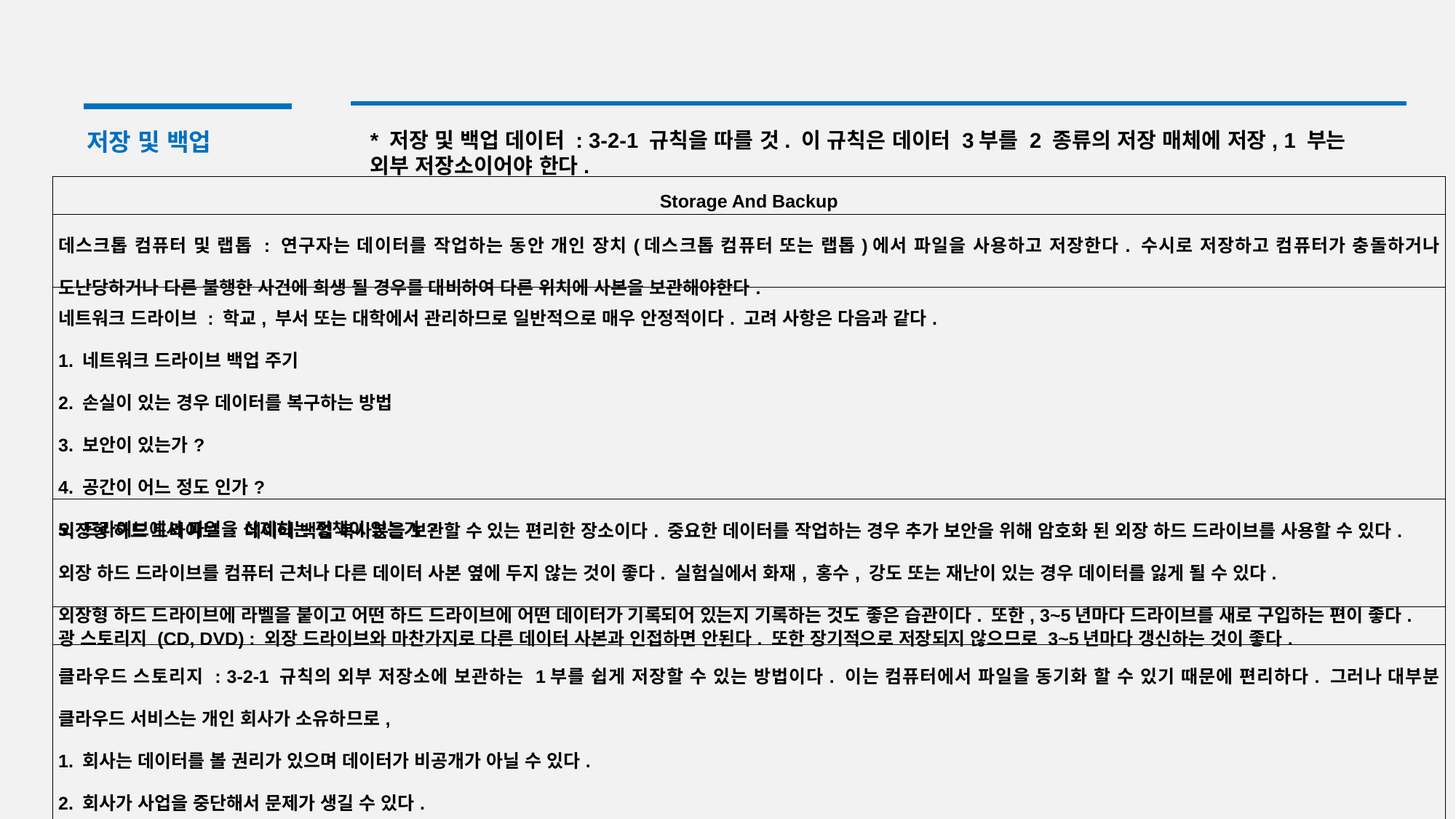

저장 및 백업
* 저장 및 백업 데이터 : 3-2-1 규칙을 따를 것. 이 규칙은 데이터 3부를 2 종류의 저장 매체에 저장, 1 부는 외부 저장소이어야 한다.
| Storage And Backup |
| --- |
| 데스크톱 컴퓨터 및 랩톱 : 연구자는 데이터를 작업하는 동안 개인 장치(데스크톱 컴퓨터 또는 랩톱)에서 파일을 사용하고 저장한다. 수시로 저장하고 컴퓨터가 충돌하거나 도난당하거나 다른 불행한 사건에 희생 될 경우를 대비하여 다른 위치에 사본을 보관해야한다. |
| 네트워크 드라이브 : 학교, 부서 또는 대학에서 관리하므로 일반적으로 매우 안정적이다. 고려 사항은 다음과 같다. 1. 네트워크 드라이브 백업 주기 2. 손실이 있는 경우 데이터를 복구하는 방법 3. 보안이 있는가? 4. 공간이 어느 정도 인가? 5. 드라이브에서 파일을 삭제하는 정책이 있는가? |
| 외장형 하드 드라이브 : 데이터 백업 복사본을 보관할 수 있는 편리한 장소이다. 중요한 데이터를 작업하는 경우 추가 보안을 위해 암호화 된 외장 하드 드라이브를 사용할 수 있다. 외장 하드 드라이브를 컴퓨터 근처나 다른 데이터 사본 옆에 두지 않는 것이 좋다. 실험실에서 화재, 홍수, 강도 또는 재난이 있는 경우 데이터를 잃게 될 수 있다. 외장형 하드 드라이브에 라벨을 붙이고 어떤 하드 드라이브에 어떤 데이터가 기록되어 있는지 기록하는 것도 좋은 습관이다. 또한, 3~5년마다 드라이브를 새로 구입하는 편이 좋다. |
| 광 스토리지 (CD, DVD) : 외장 드라이브와 마찬가지로 다른 데이터 사본과 인접하면 안된다. 또한 장기적으로 저장되지 않으므로 3~5년마다 갱신하는 것이 좋다. |
| 클라우드 스토리지 : 3-2-1 규칙의 외부 저장소에 보관하는 1부를 쉽게 저장할 수 있는 방법이다. 이는 컴퓨터에서 파일을 동기화 할 수 있기 때문에 편리하다. 그러나 대부분 클라우드 서비스는 개인 회사가 소유하므로, 1. 회사는 데이터를 볼 권리가 있으며 데이터가 비공개가 아닐 수 있다. 2. 회사가 사업을 중단해서 문제가 생길 수 있다. 동기화에 대한 참고 사항 : 파일을 클라우드 서버에 자동으로 동기화하는 것은 매우 편리하지만 컴퓨터의 파일이 자동으로 클라우드에 있는 파일을 덮어 쓰지 않도록 주의해야 한다. |